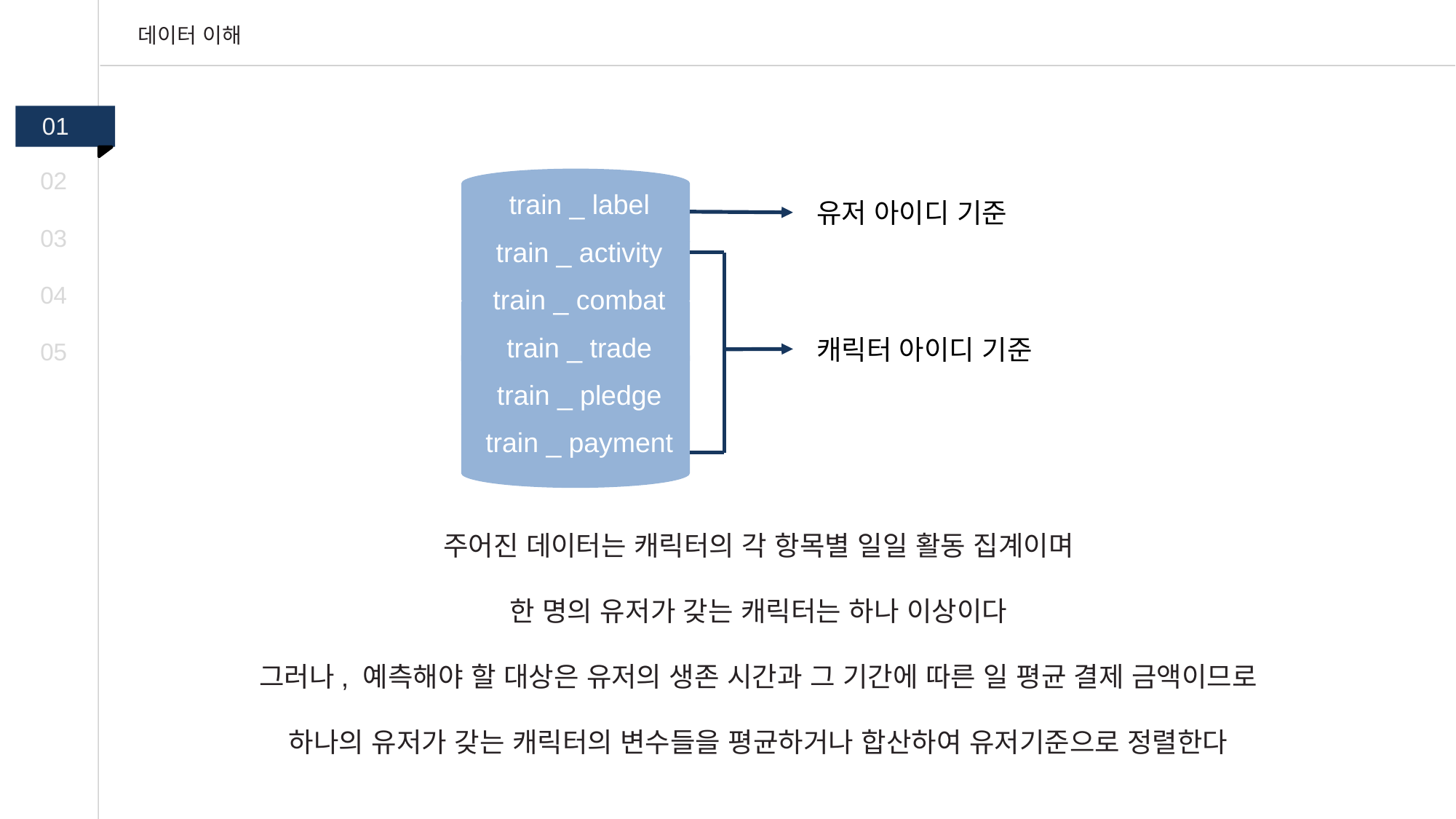

데이터 이해
01

02

| train \_ label |
| --- |
| train \_ activity |
| train \_ combat |
| train \_ trade |
| train \_ pledge |
| train \_ payment |
 유저 아이디 기준
03
04
 캐릭터 아이디 기준
05
주어진 데이터는 캐릭터의 각 항목별 일일 활동 집계이며

한 명의 유저가 갖는 캐릭터는 하나 이상이다

그러나, 예측해야 할 대상은 유저의 생존 시간과 그 기간에 따른 일 평균 결제 금액이므로

하나의 유저가 갖는 캐릭터의 변수들을 평균하거나 합산하여 유저기준으로 정렬한다